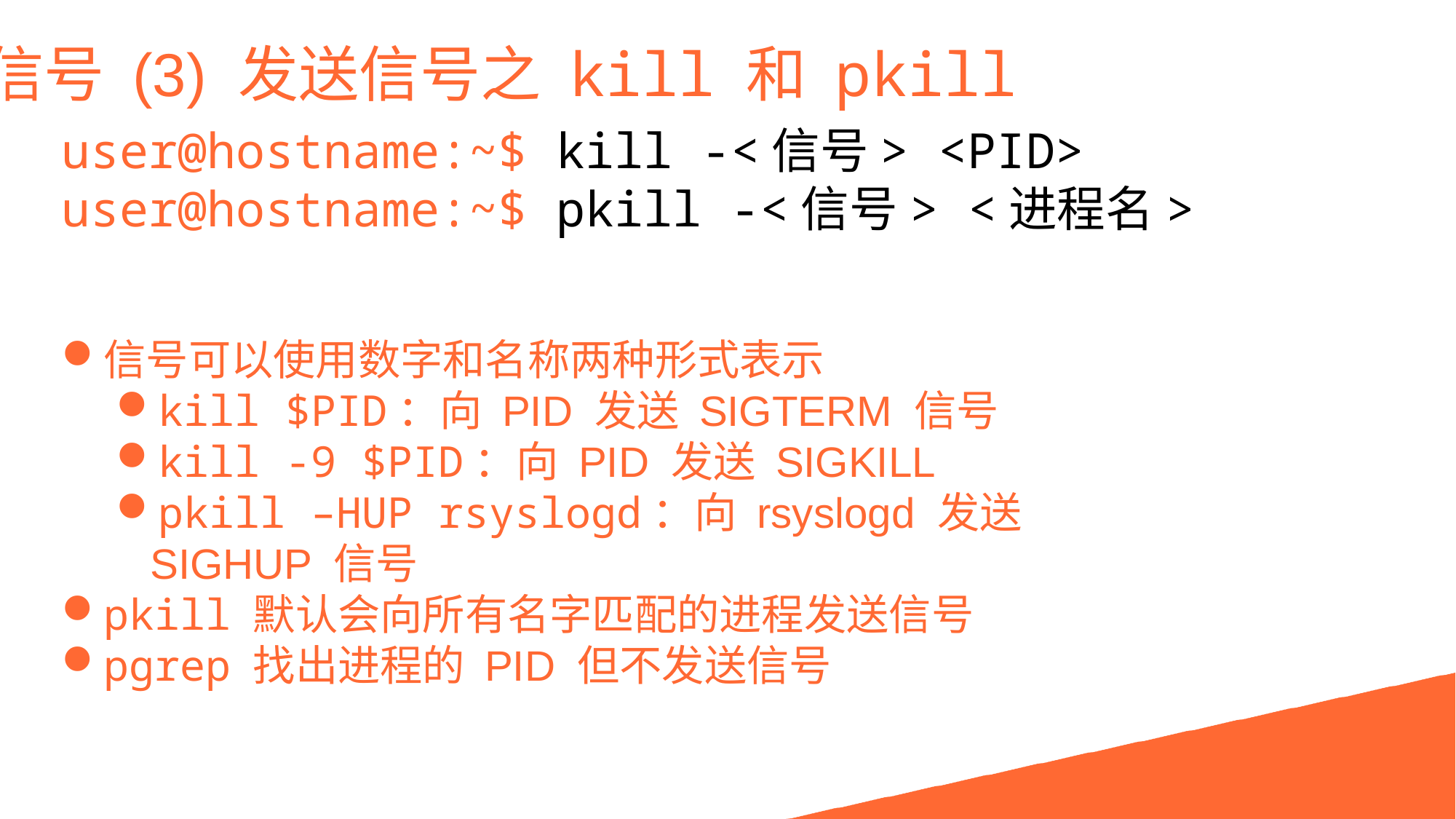

信号 (3) 发送信号之 kill 和 pkill
user@hostname:~$ kill -<信号> <PID>
user@hostname:~$ pkill -<信号> <进程名>
信号可以使用数字和名称两种形式表示
kill $PID：向 PID 发送 SIGTERM 信号
kill -9 $PID：向 PID 发送 SIGKILL
pkill –HUP rsyslogd：向 rsyslogd 发送 SIGHUP 信号
pkill 默认会向所有名字匹配的进程发送信号
pgrep 找出进程的 PID 但不发送信号